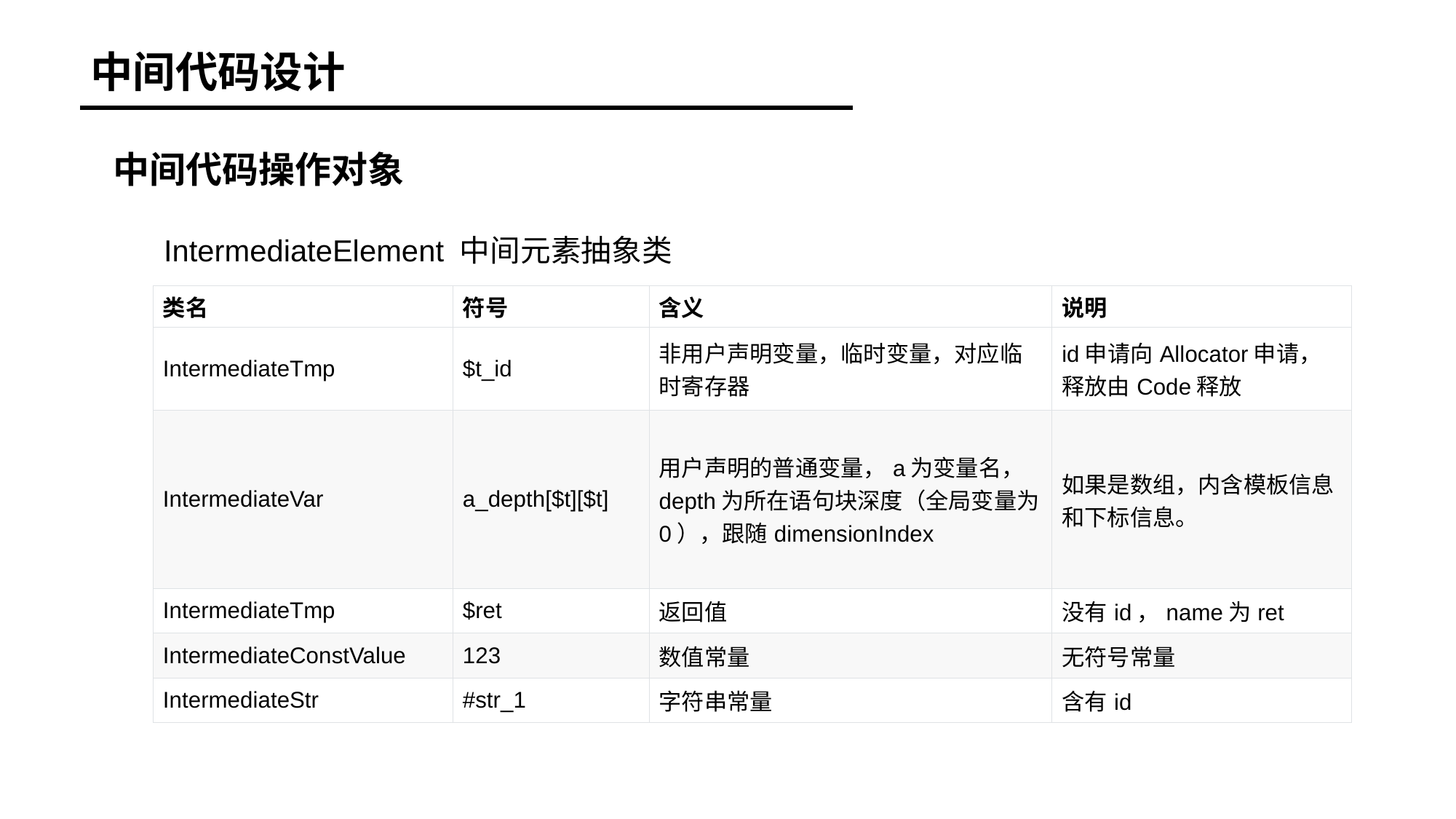

中间代码设计
中间代码操作对象
IntermediateElement 中间元素抽象类
| 类名 | 符号 | 含义 | 说明 |
| --- | --- | --- | --- |
| IntermediateTmp | $t\_id | 非用户声明变量，临时变量，对应临时寄存器 | id申请向Allocator申请，释放由Code释放 |
| IntermediateVar | a\_depth[$t][$t] | 用户声明的普通变量，a为变量名，depth为所在语句块深度（全局变量为0），跟随dimensionIndex | 如果是数组，内含模板信息和下标信息。 |
| IntermediateTmp | $ret | 返回值 | 没有id，name为ret |
| IntermediateConstValue | 123 | 数值常量 | 无符号常量 |
| IntermediateStr | #str\_1 | 字符串常量 | 含有id |